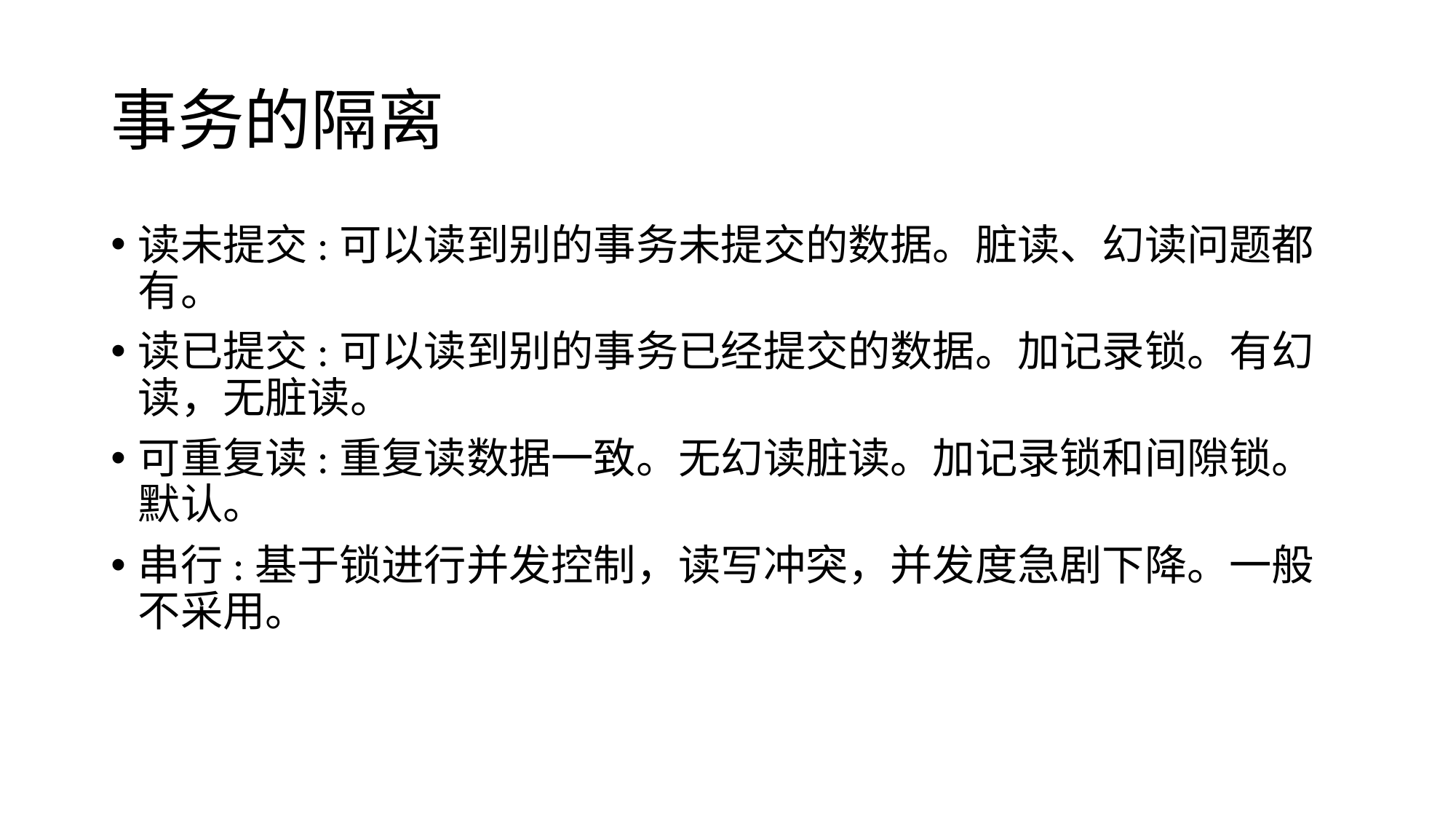

# 事务的隔离
读未提交:可以读到别的事务未提交的数据。脏读、幻读问题都有。
读已提交:可以读到别的事务已经提交的数据。加记录锁。有幻读，无脏读。
可重复读:重复读数据一致。无幻读脏读。加记录锁和间隙锁。默认。
串行:基于锁进行并发控制，读写冲突，并发度急剧下降。一般不采用。